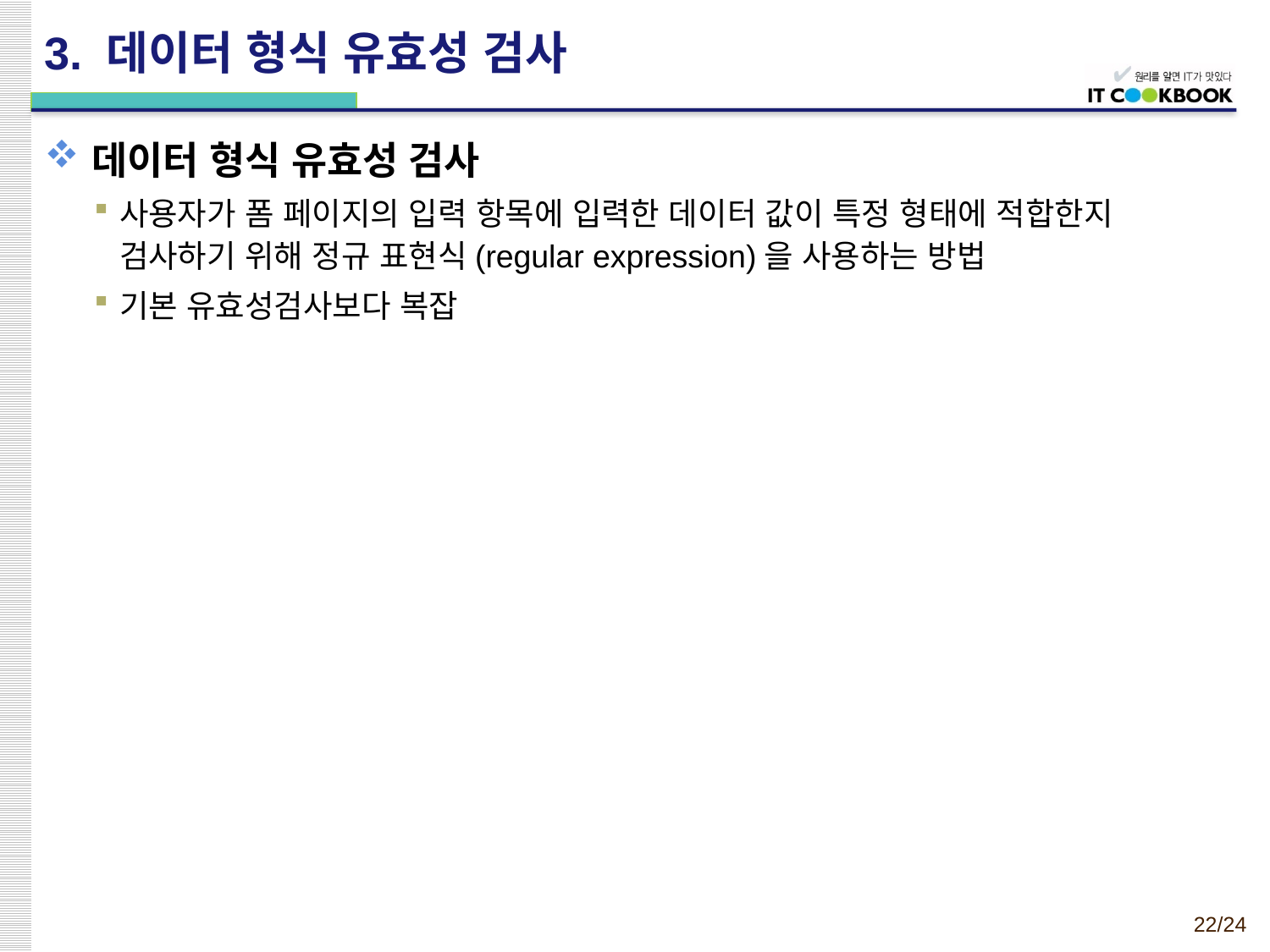

# 3. 데이터 형식 유효성 검사
데이터 형식 유효성 검사
사용자가 폼 페이지의 입력 항목에 입력한 데이터 값이 특정 형태에 적합한지 검사하기 위해 정규 표현식(regular expression)을 사용하는 방법
기본 유효성검사보다 복잡